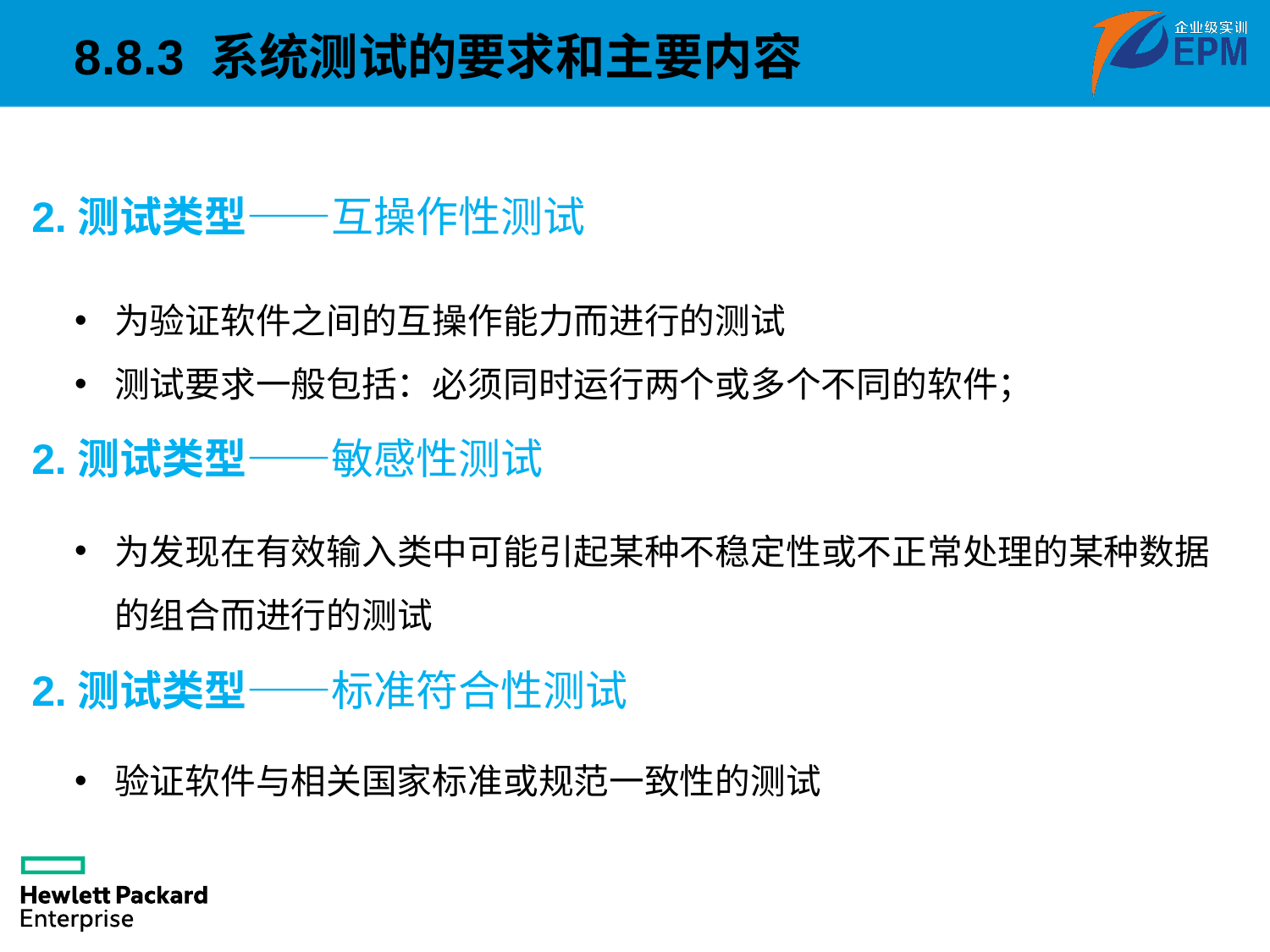

8.8.3 系统测试的要求和主要内容
2.测试类型——互操作性测试
为验证软件之间的互操作能力而进行的测试
测试要求一般包括：必须同时运行两个或多个不同的软件；
2.测试类型——敏感性测试
为发现在有效输入类中可能引起某种不稳定性或不正常处理的某种数据的组合而进行的测试
2.测试类型——标准符合性测试
验证软件与相关国家标准或规范一致性的测试